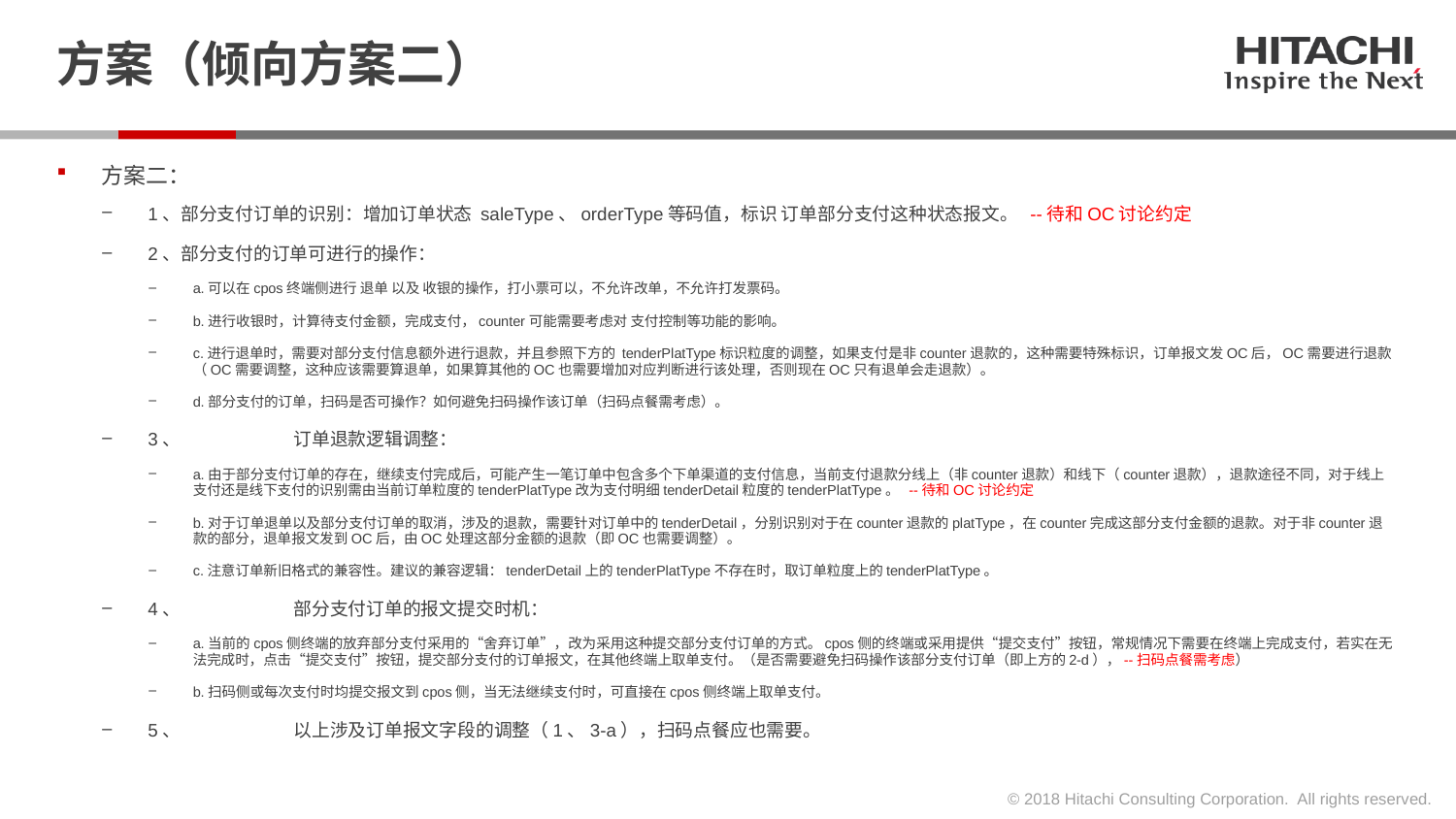

# 方案（倾向方案二）
方案二：
1、部分支付订单的识别：增加订单状态 saleType、orderType等码值，标识 订单部分支付这种状态报文。  --待和OC讨论约定
2、部分支付的订单可进行的操作：
a.可以在cpos终端侧进行 退单 以及 收银的操作，打小票可以，不允许改单，不允许打发票码。
b.进行收银时，计算待支付金额，完成支付，counter可能需要考虑对 支付控制等功能的影响。
c.进行退单时，需要对部分支付信息额外进行退款，并且参照下方的 tenderPlatType标识粒度的调整，如果支付是非counter退款的，这种需要特殊标识，订单报文发OC后，OC需要进行退款（OC需要调整，这种应该需要算退单，如果算其他的OC也需要增加对应判断进行该处理，否则现在OC只有退单会走退款）。
d.部分支付的订单，扫码是否可操作？如何避免扫码操作该订单（扫码点餐需考虑）。
3、	订单退款逻辑调整：
a.由于部分支付订单的存在，继续支付完成后，可能产生一笔订单中包含多个下单渠道的支付信息，当前支付退款分线上（非counter退款）和线下（counter退款），退款途径不同，对于线上支付还是线下支付的识别需由当前订单粒度的tenderPlatType改为支付明细tenderDetail粒度的tenderPlatType。  --待和OC讨论约定
b.对于订单退单以及部分支付订单的取消，涉及的退款，需要针对订单中的tenderDetail，分别识别对于在counter退款的platType，在counter完成这部分支付金额的退款。对于非counter退款的部分，退单报文发到OC后，由OC处理这部分金额的退款（即OC也需要调整）。
c.注意订单新旧格式的兼容性。建议的兼容逻辑：tenderDetail上的tenderPlatType不存在时，取订单粒度上的tenderPlatType。
4、	部分支付订单的报文提交时机：
a.当前的cpos侧终端的放弃部分支付采用的“舍弃订单”，改为采用这种提交部分支付订单的方式。cpos侧的终端或采用提供“提交支付”按钮，常规情况下需要在终端上完成支付，若实在无法完成时，点击“提交支付”按钮，提交部分支付的订单报文，在其他终端上取单支付。（是否需要避免扫码操作该部分支付订单（即上方的2-d），--扫码点餐需考虑）
b.扫码侧或每次支付时均提交报文到cpos侧，当无法继续支付时，可直接在cpos侧终端上取单支付。
5、	以上涉及订单报文字段的调整（1、3-a），扫码点餐应也需要。